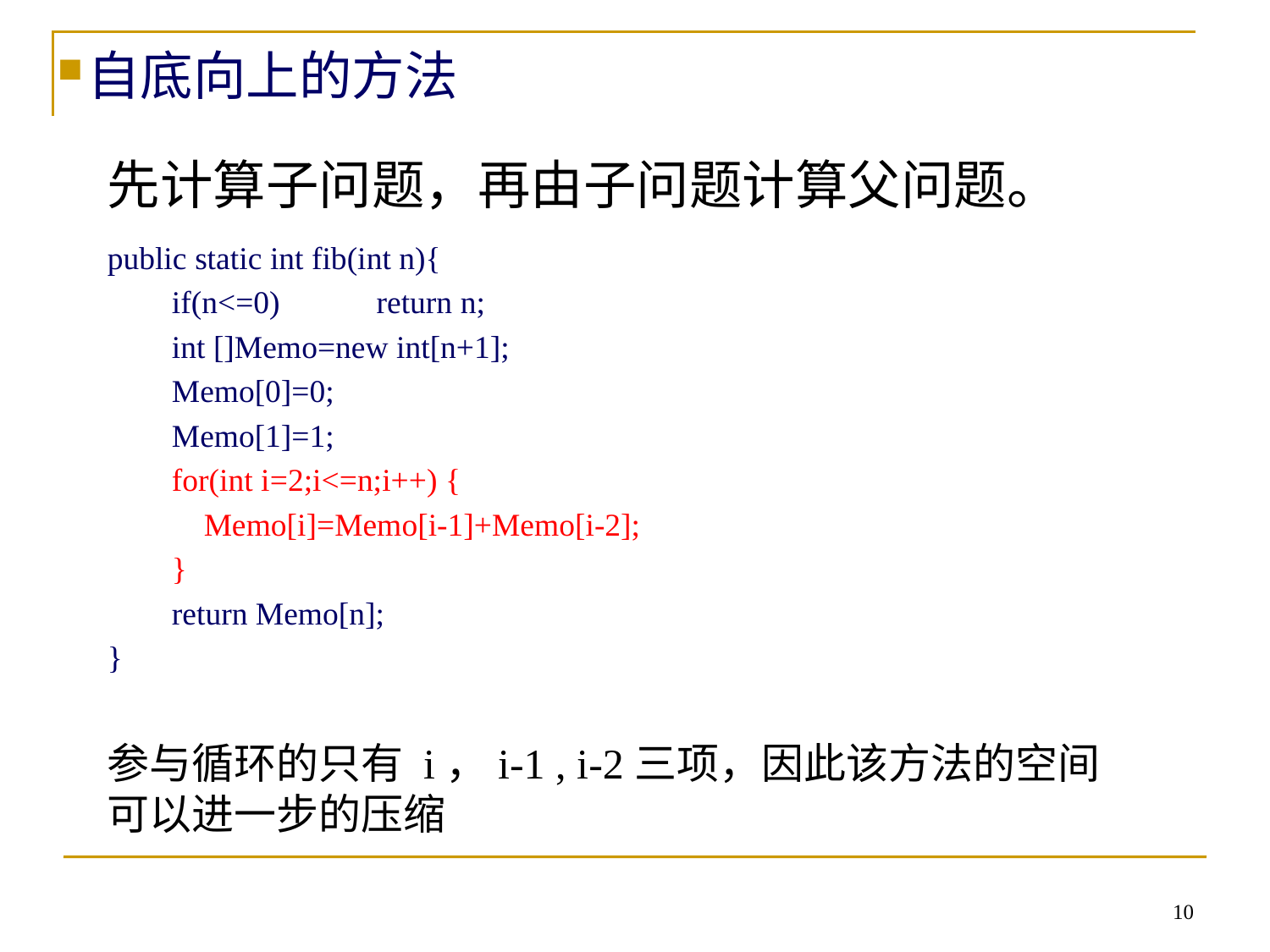

自底向上的方法
先计算子问题，再由子问题计算父问题。
public static int fib(int n){
        if(n<=0)            return n;
        int []Memo=new int[n+1];
        Memo[0]=0;
        Memo[1]=1;
        for(int i=2;i<=n;i++) {
            Memo[i]=Memo[i-1]+Memo[i-2];
        }
        return Memo[n];
}
参与循环的只有 i，i-1 , i-2三项，因此该方法的空间可以进一步的压缩
10